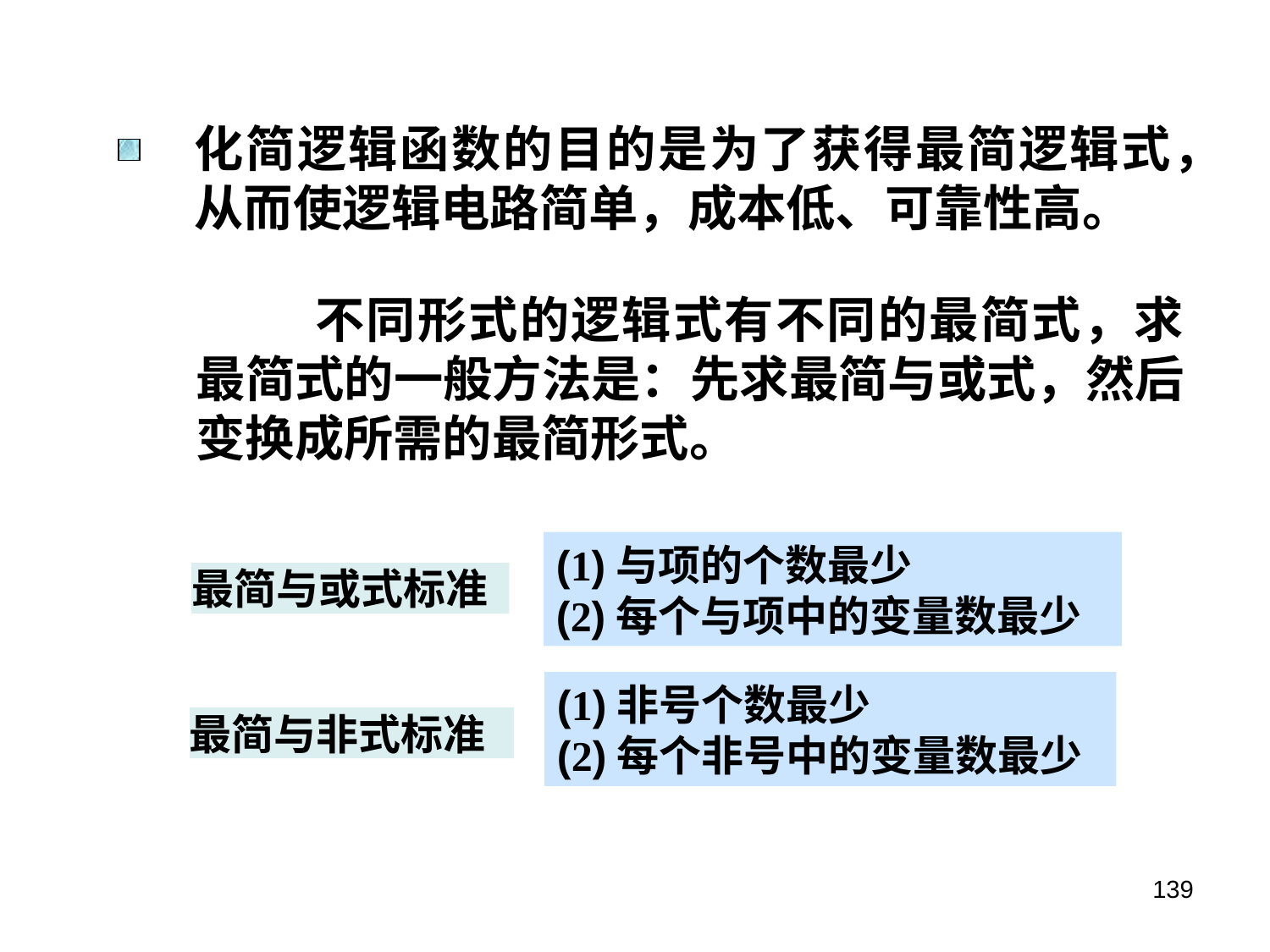

化简逻辑函数的目的是为了获得最简逻辑式，从而使逻辑电路简单，成本低、可靠性高。

        不同形式的逻辑式有不同的最简式，求最简式的一般方法是：先求最简与或式，然后变换成所需的最简形式。
(1)与项的个数最少
(2)每个与项中的变量数最少
最简与或式标准
(1)非号个数最少
(2)每个非号中的变量数最少
最简与非式标准
139